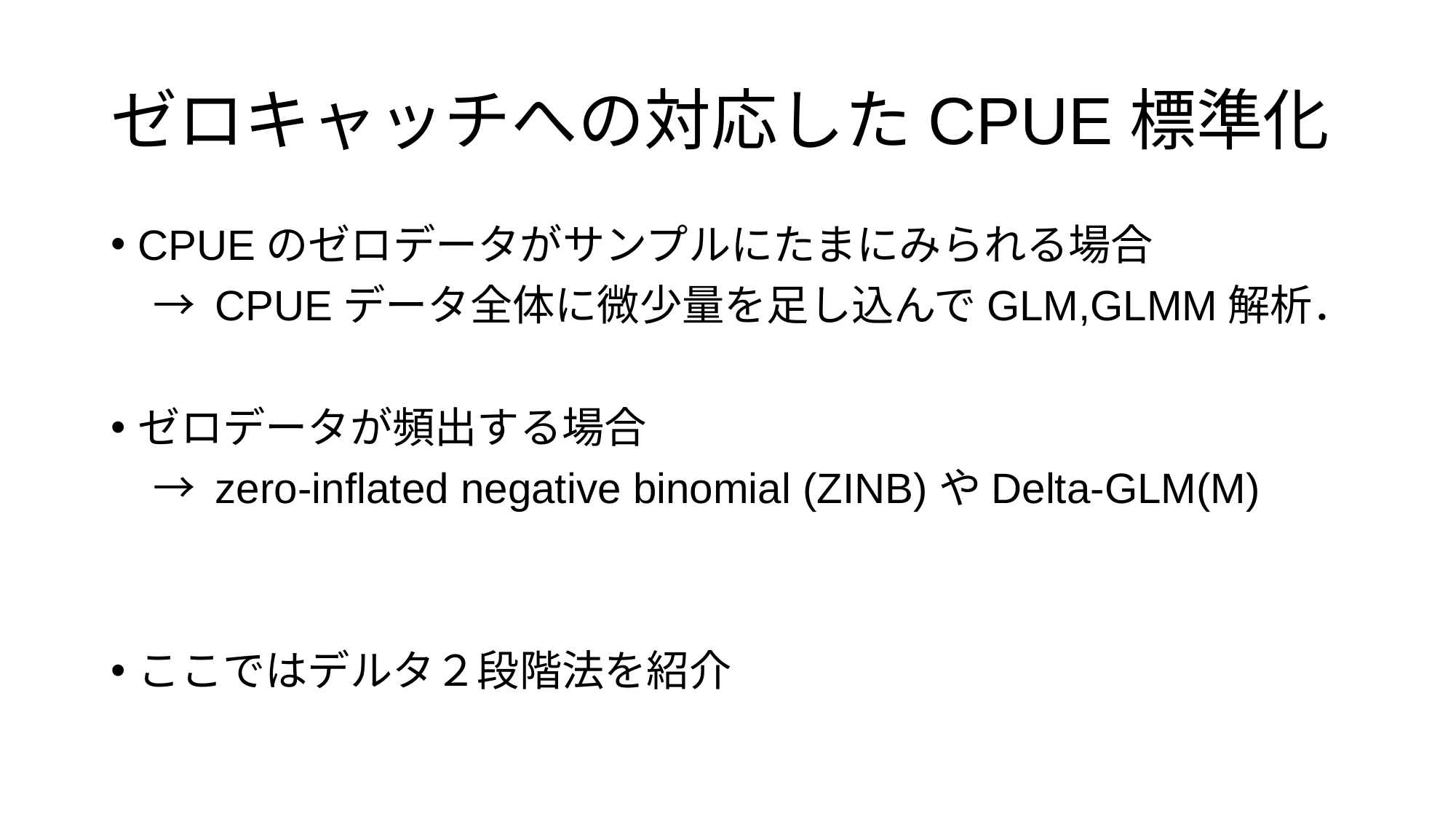

# ゼロキャッチへの対応したCPUE標準化
CPUEのゼロデータがサンプルにたまにみられる場合
　→ CPUEデータ全体に微少量を足し込んでGLM,GLMM解析．

ゼロデータが頻出する場合
　→ zero-inflated negative binomial (ZINB)やDelta-GLM(M)

ここではデルタ２段階法を紹介